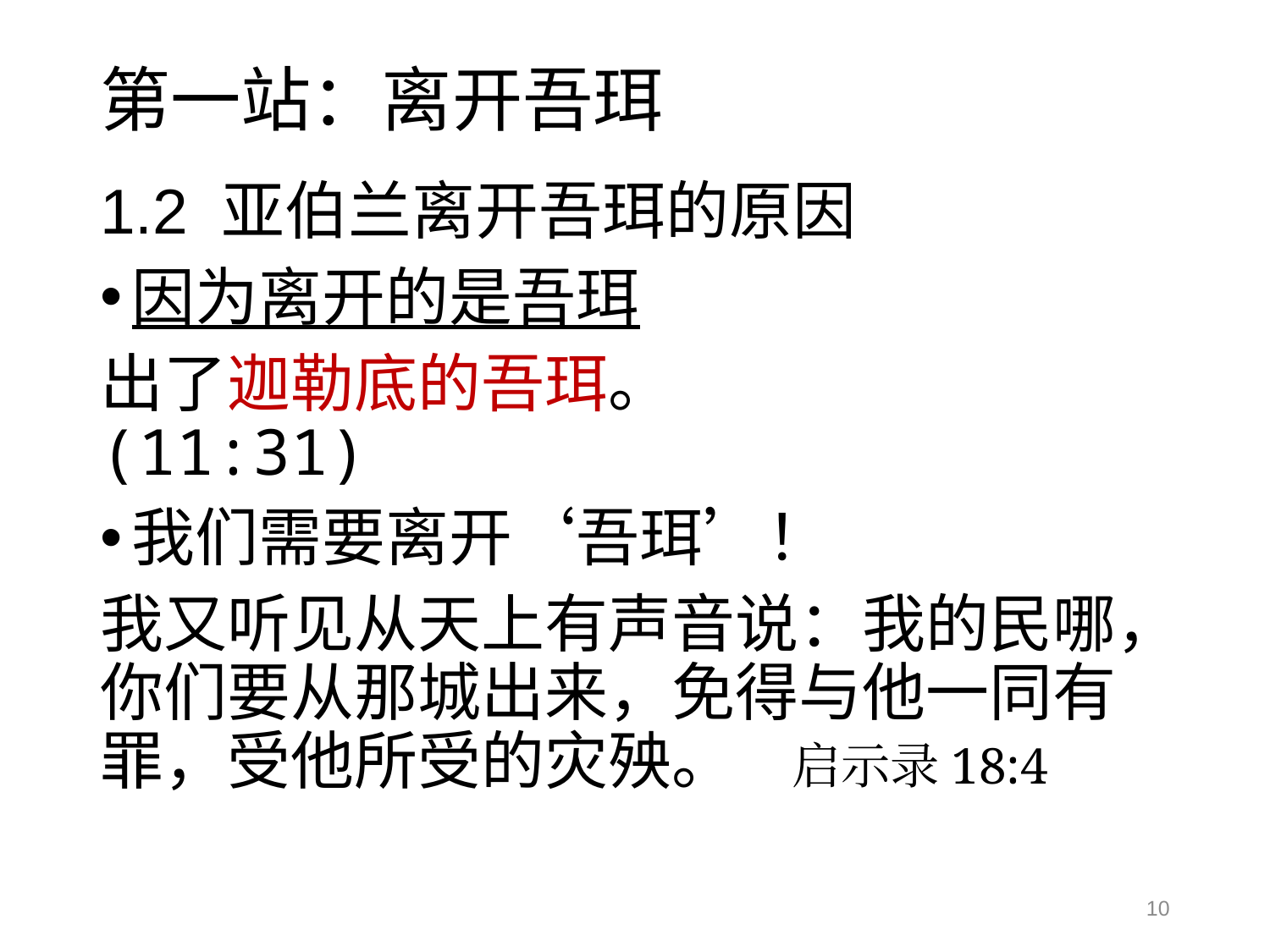

# 第一站：离开吾珥
1.2 亚伯兰离开吾珥的原因
因为离开的是吾珥
出了迦勒底的吾珥。		   (11:31)
我们需要离开‘吾珥’！
我又听见从天上有声音说：我的民哪，你们要从那城出来，免得与他一同有罪，受他所受的灾殃。    启示录18:4
10